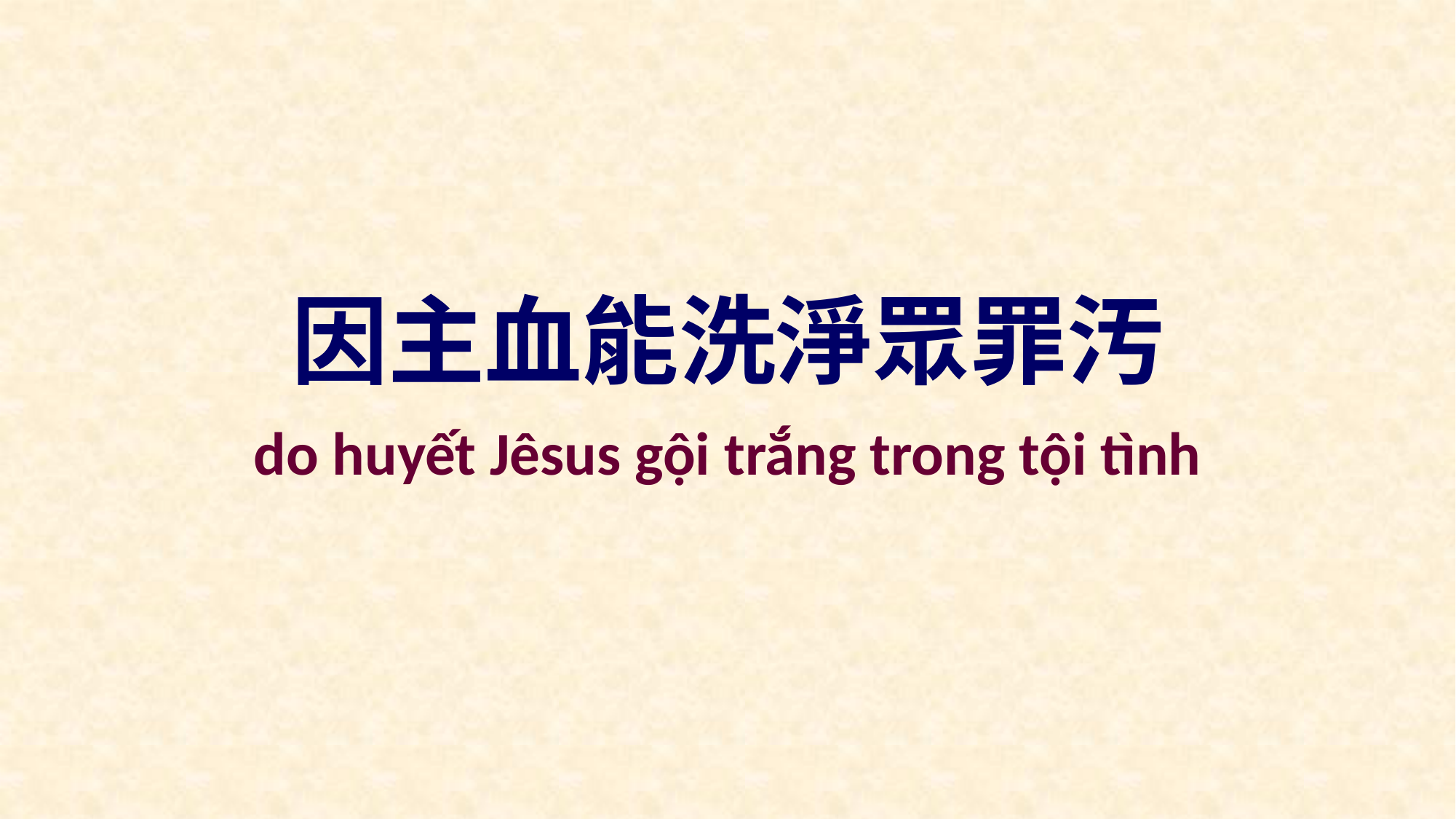

因主血能洗淨眾罪汚
do huyết Jêsus gội trắng trong tội tình